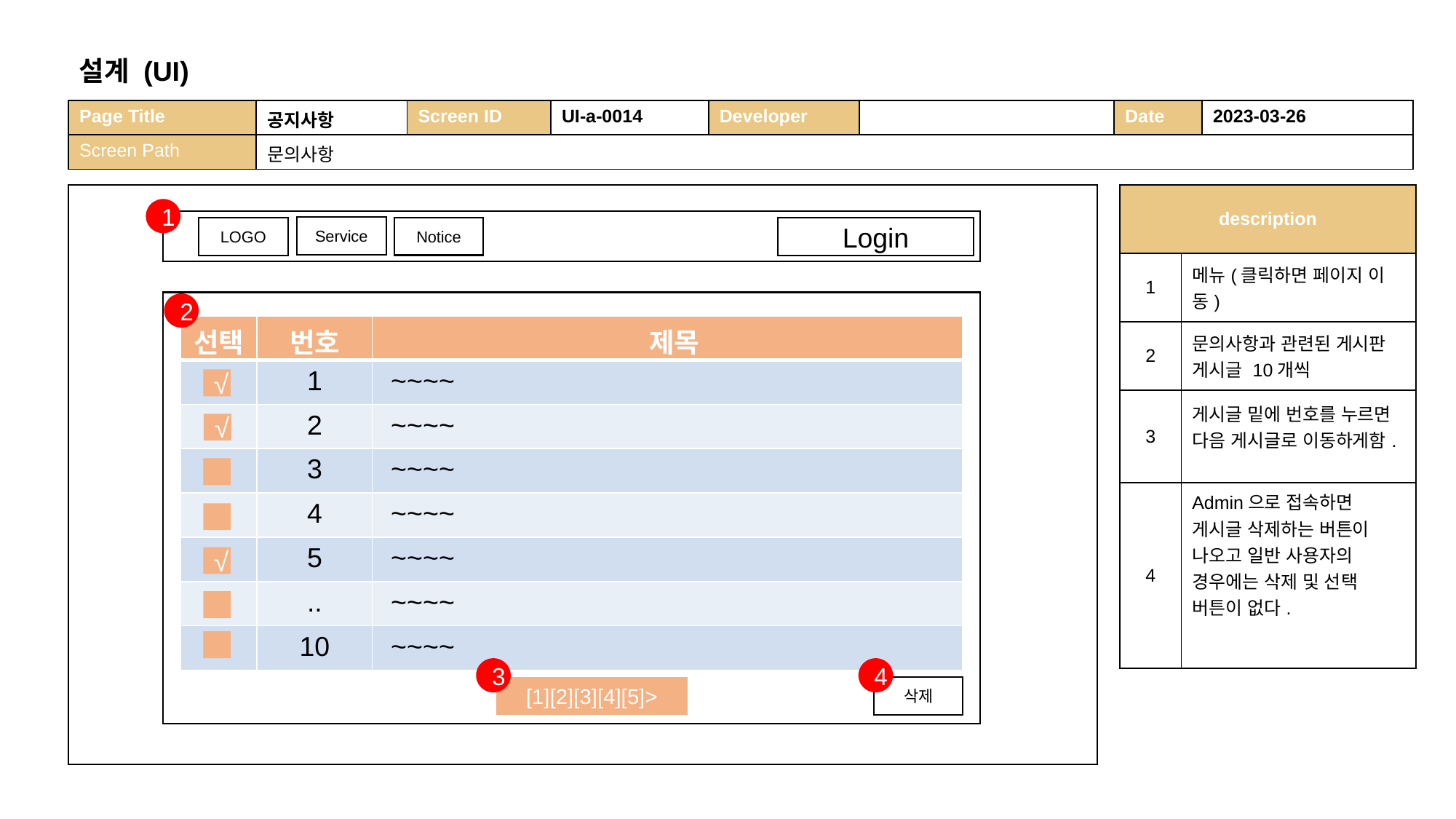

설계 (UI)
| Page Title | 공지사항 | Screen ID | UI-a-0014 | Developer |  | Date | 2023-03-26 |
| --- | --- | --- | --- | --- | --- | --- | --- |
| Screen Path | 문의사항 |  |  |  |  |  |  |

| description |  |
| --- | --- |
| 1 | 메뉴(클릭하면 페이지 이동) |
| 2 | 문의사항과 관련된 게시판 게시글 10개씩 |
| 3 | 게시글 밑에 번호를 누르면 다음 게시글로 이동하게함. |
| 4 | Admin으로 접속하면 게시글 삭제하는 버튼이 나오고 일반 사용자의 경우에는 삭제 및 선택 버튼이 없다. |
1

Service
Notice
LOGO
Login

2
| 선택 | 번호 | 제목 |
| --- | --- | --- |
|  | 1 | ~~~~ |
|  | 2 | ~~~~ |
|  | 3 | ~~~~ |
|  | 4 | ~~~~ |
|  | 5 | ~~~~ |
|  | .. | ~~~~ |
|  | 10 | ~~~~ |
√
√

√

4
삭제
3
[1][2][3][4][5]>